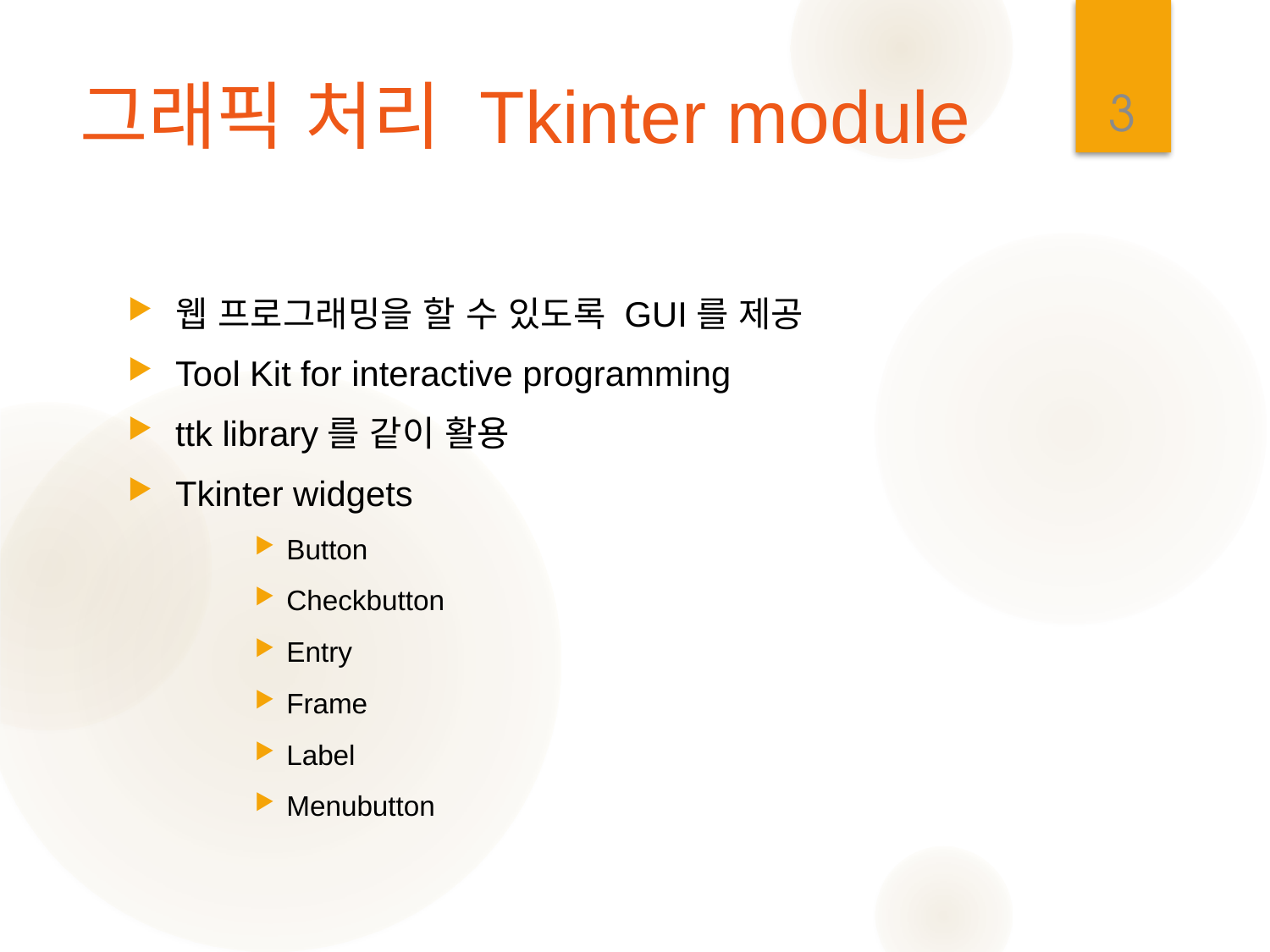

3
# 그래픽 처리 Tkinter module
웹 프로그래밍을 할 수 있도록 GUI를 제공
Tool Kit for interactive programming
ttk library를 같이 활용
Tkinter widgets
Button
Checkbutton
Entry
Frame
Label
Menubutton